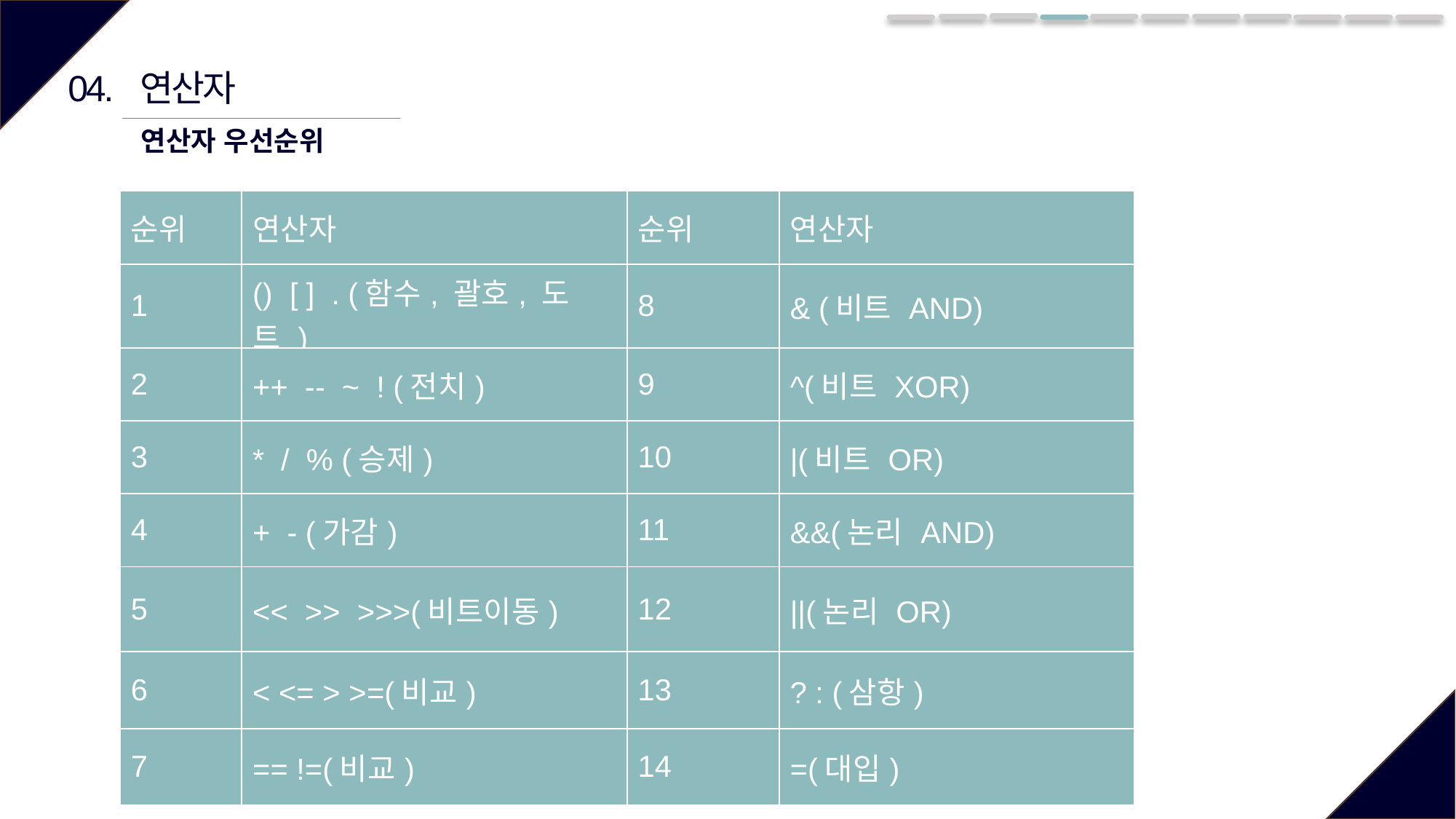

연산자
04.
연산자 우선순위
| 순위 | 연산자 | 순위 | 연산자 |
| --- | --- | --- | --- |
| 1 | () [ ] . (함수, 괄호, 도트 ) | 8 | & (비트 AND) |
| 2 | ++ -- ~ ! (전치) | 9 | ^(비트 XOR) |
| 3 | \* / % (승제) | 10 | |(비트 OR) |
| 4 | + - (가감) | 11 | &&(논리 AND) |
| 5 | << >> >>>(비트이동) | 12 | ||(논리 OR) |
| 6 | < <= > >=(비교) | 13 | ? : (삼항) |
| 7 | == !=(비교) | 14 | =(대입) |